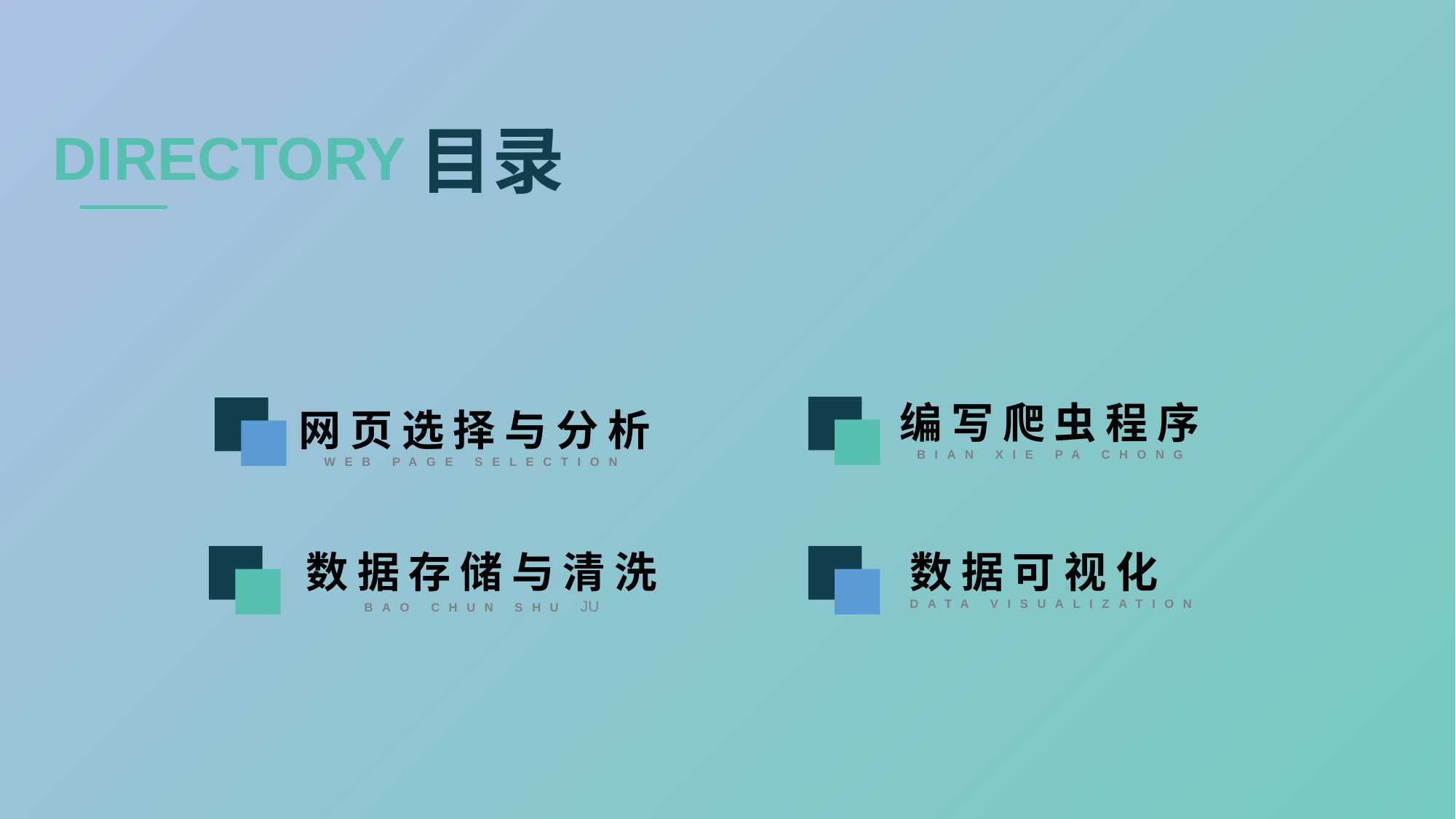

目录
DIRECTORY
编写爬虫程序
BIAN XIE PA CHONG

网页选择与分析
  WEB PAGE SELECTION

数据存储与清洗
BAO CHUN SHU JU

数据可视化
Data visualization